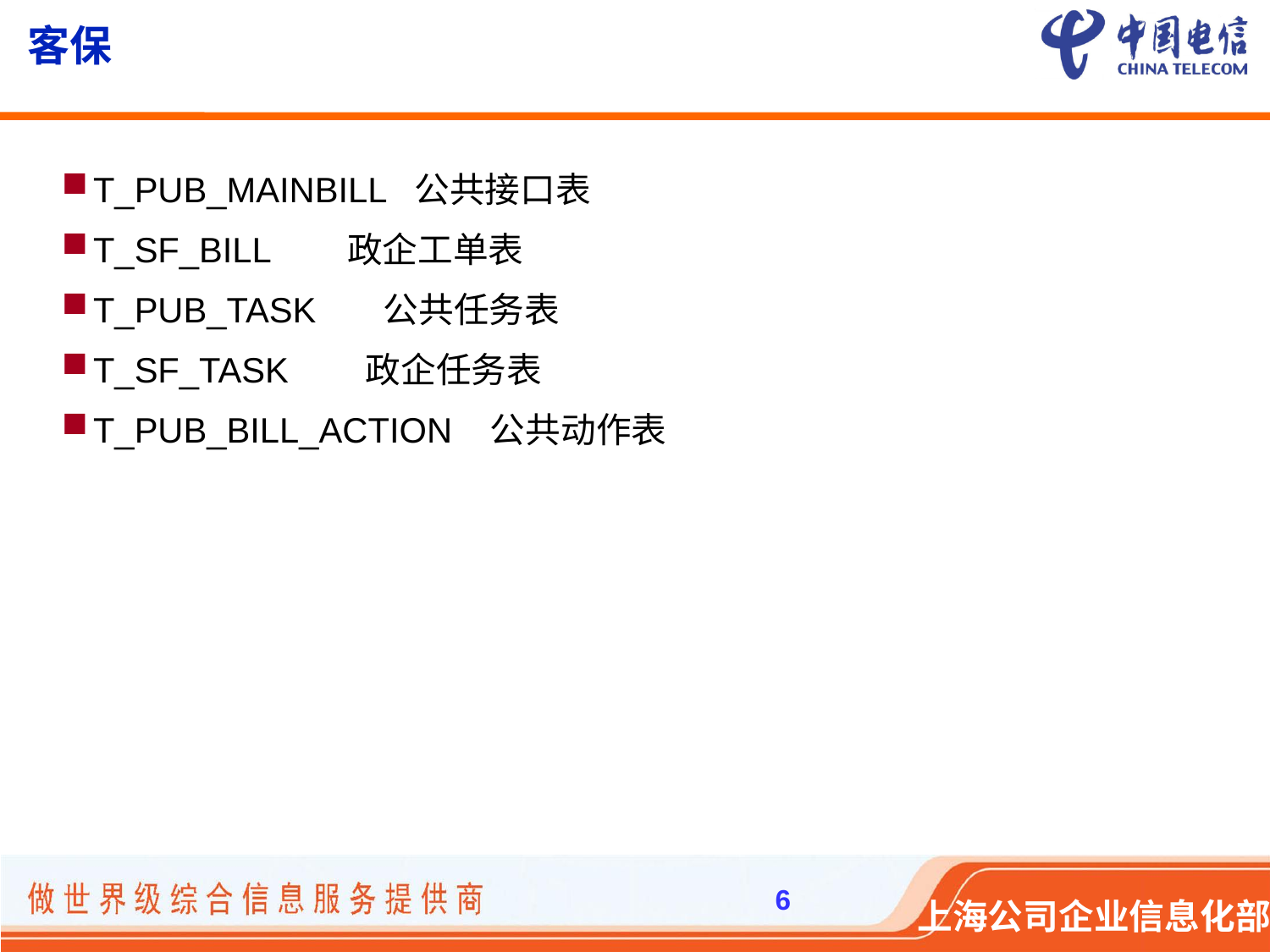

# 客保
T_PUB_MAINBILL  公共接口表
T_SF_BILL       政企工单表
T_PUB_TASK      公共任务表
T_SF_TASK       政企任务表
T_PUB_BILL_ACTION   公共动作表